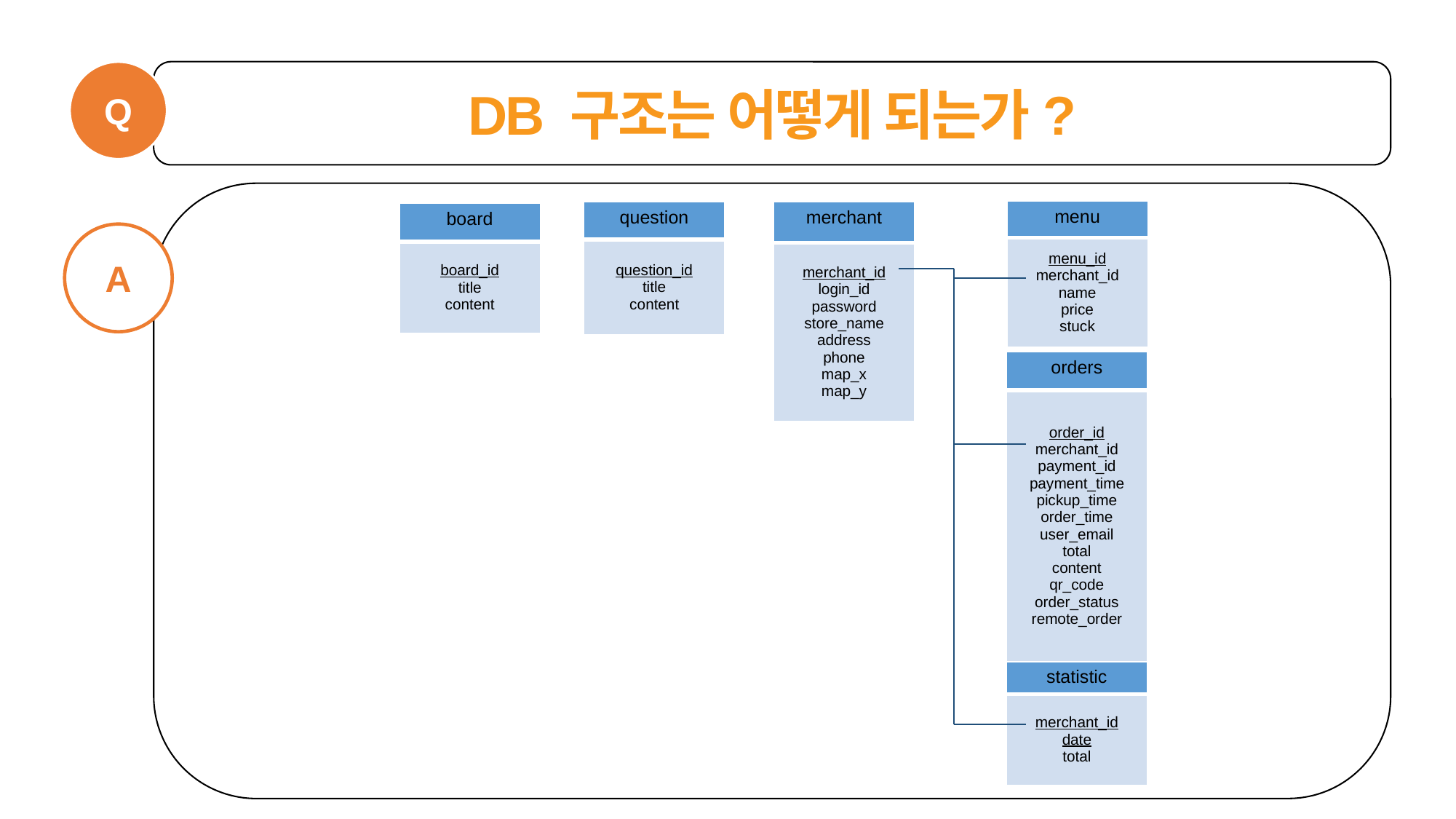

DB 구조는 어떻게 되는가?
Q

| menu |
| --- |
| menu\_id merchant\_id name price stuck |
| merchant |
| --- |
| merchant\_id login\_id password store\_name address phone map\_x map\_y |
| question |
| --- |
| question\_id title content |
| board |
| --- |
| board\_id title content |
A
| orders |
| --- |
| order\_id merchant\_id payment\_id payment\_time pickup\_time order\_time user\_email total content qr\_code order\_status remote\_order |
| statistic |
| --- |
| merchant\_id date total |